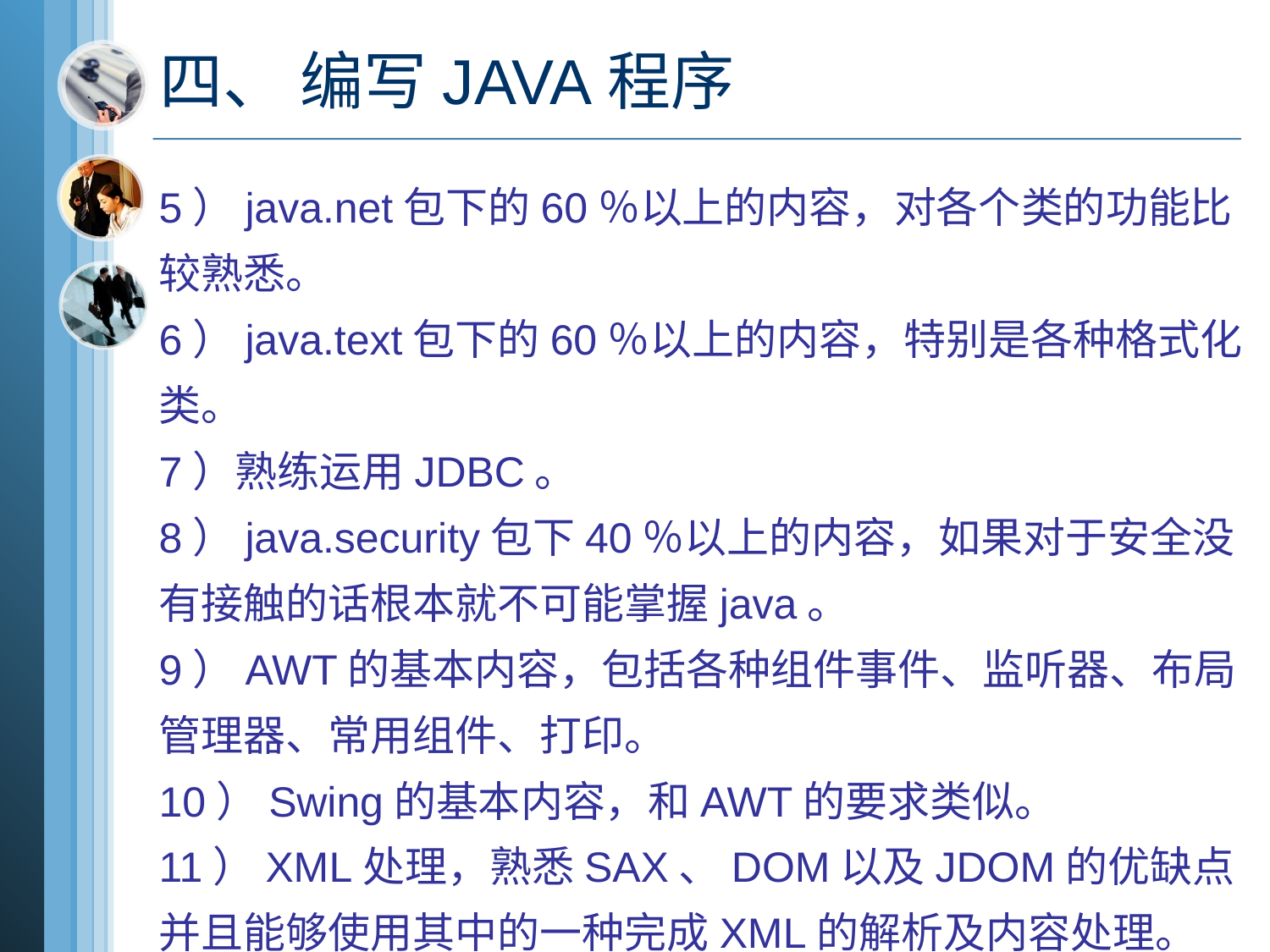

# 四、 编写JAVA程序
(1) 二进制数与十进制数的互换
5）java.net包下的60％以上的内容，对各个类的功能比较熟悉。
6）java.text包下的60％以上的内容，特别是各种格式化类。
7）熟练运用JDBC。
8）java.security包下40％以上的内容，如果对于安全没有接触的话根本就不可能掌握java。
9）AWT的基本内容，包括各种组件事件、监听器、布局管理器、常用组件、打印。
10）Swing的基本内容，和AWT的要求类似。
11）XML处理，熟悉SAX、DOM以及JDOM的优缺点并且能够使用其中的一种完成XML的解析及内容处理。